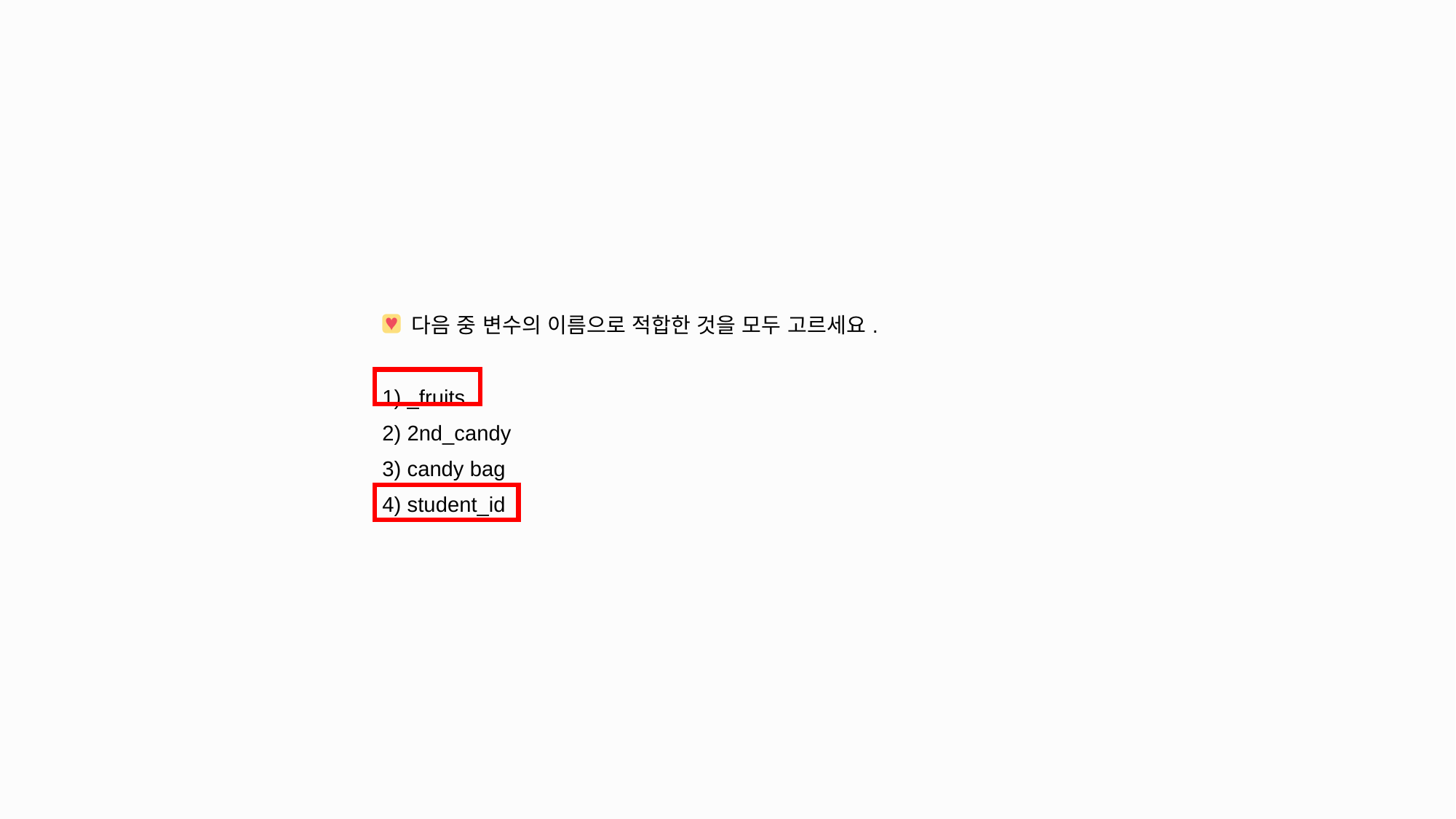

| 다음 중 변수의 이름으로 적합한 것을 모두 고르세요. |
| --- |
| 1) \_fruits 2) 2nd\_candy 3) candy bag 4) student\_id |